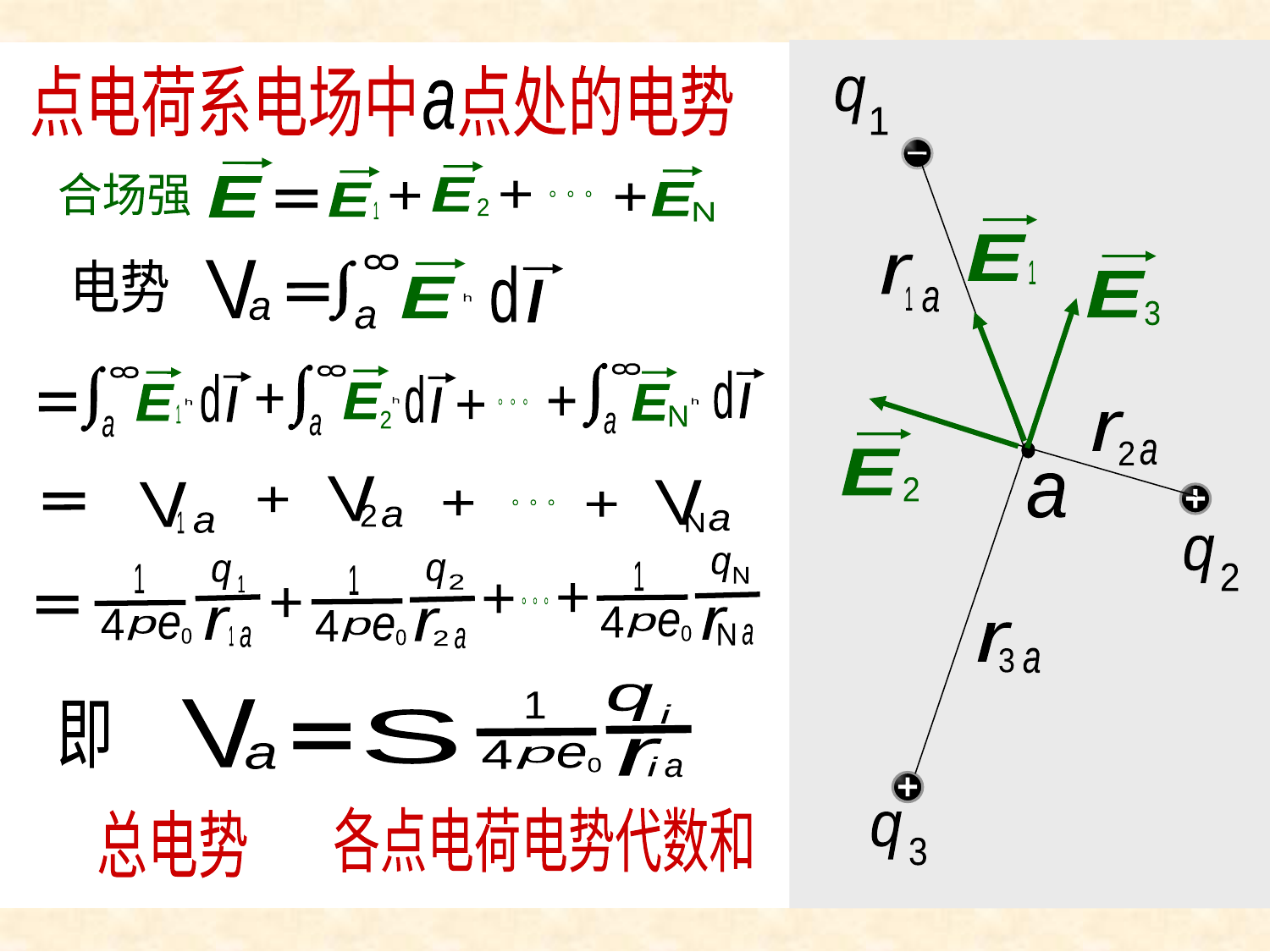

续

q
1

E
1
r
1
a

E
3

r

E
2
a
2

a

+
q
2
r
a
3

+
q
3
点电荷系电场中   点处的电势
a

E

E
2

E
N

E
1
合场强

+
+
+
。。。
8
电势
V

E
d

l

h
a
a
8

a
8

a

E
d

l
h
2
8

a

E
1
d

l
h
d

l

E

+
+
+
h
。。。
N
V
V

V
1
a
+
+
+
。。。
2
a
a
N
q
q
q
1
1
1
N
2
1
+
+
+

。。。

4
r
r
r
4
ε
0
4
ε
0
ε
0
π
π
π
N
a
1
a
a
2

q
1
i

r
4
ε
0
π
i
a
V
a
即

Σ
各点电荷电势代数和
总电势